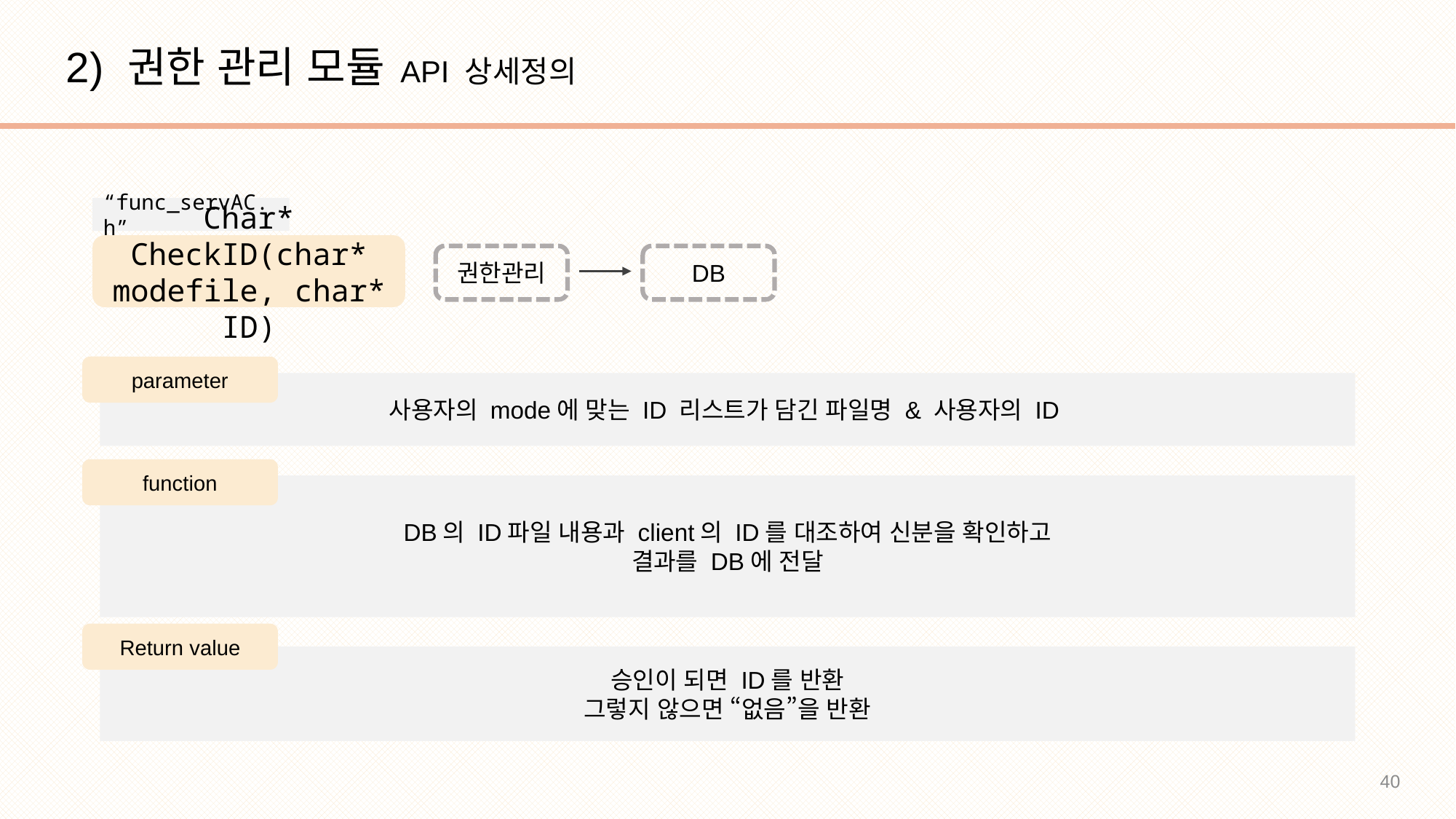

권한 관리 모듈 API 상세정의
“func_servAC.h”
Char* CheckID(char* modefile, char* ID)
권한관리
DB
parameter
사용자의 mode에 맞는 ID 리스트가 담긴 파일명 & 사용자의 ID
function
DB의 ID파일 내용과 client의 ID를 대조하여 신분을 확인하고
결과를 DB에 전달
Return value
승인이 되면 ID를 반환
그렇지 않으면 “없음”을 반환
40